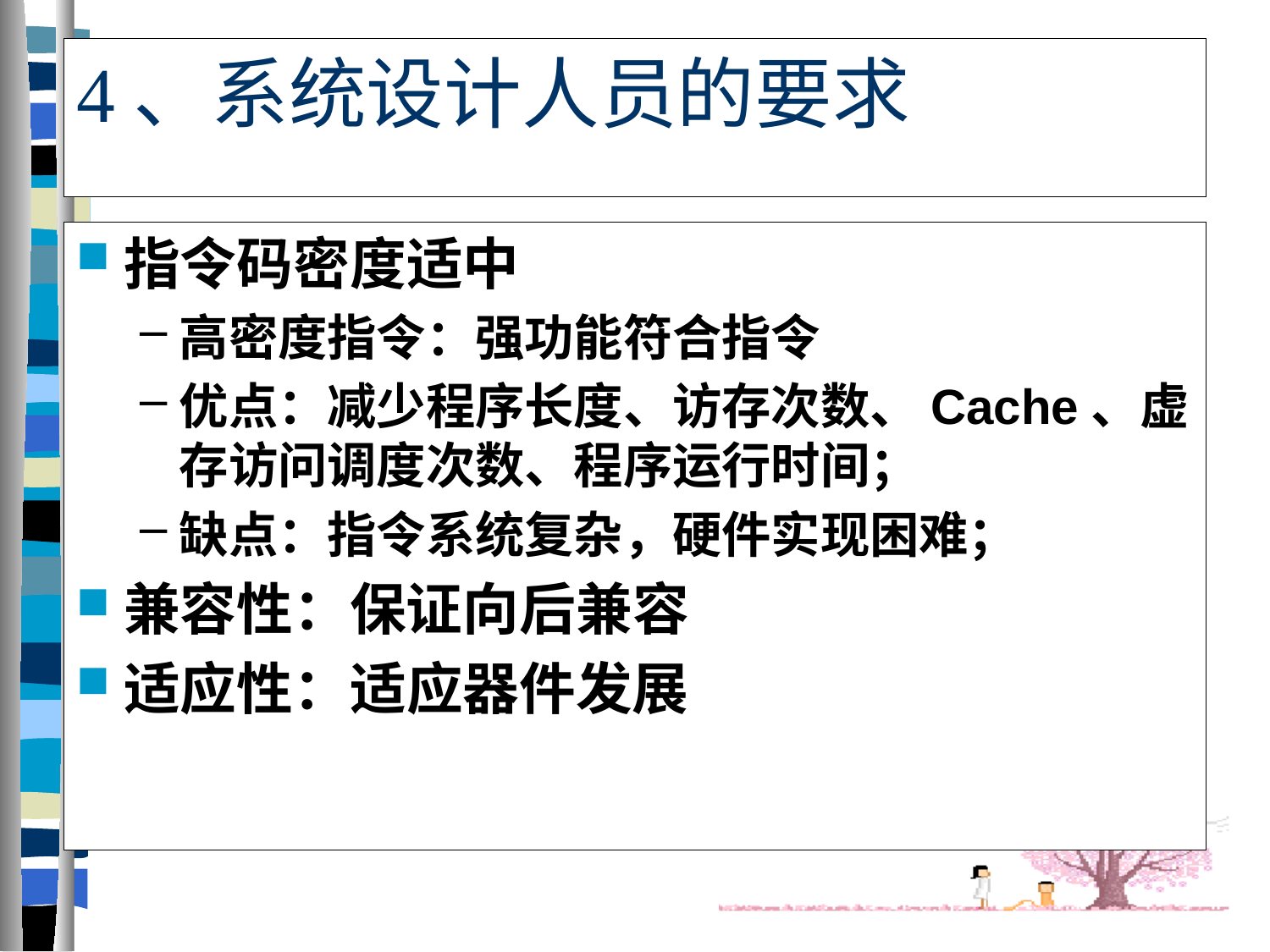

# 4、系统设计人员的要求
指令码密度适中
高密度指令：强功能符合指令
优点：减少程序长度、访存次数、Cache、虚存访问调度次数、程序运行时间；
缺点：指令系统复杂，硬件实现困难；
兼容性：保证向后兼容
适应性：适应器件发展